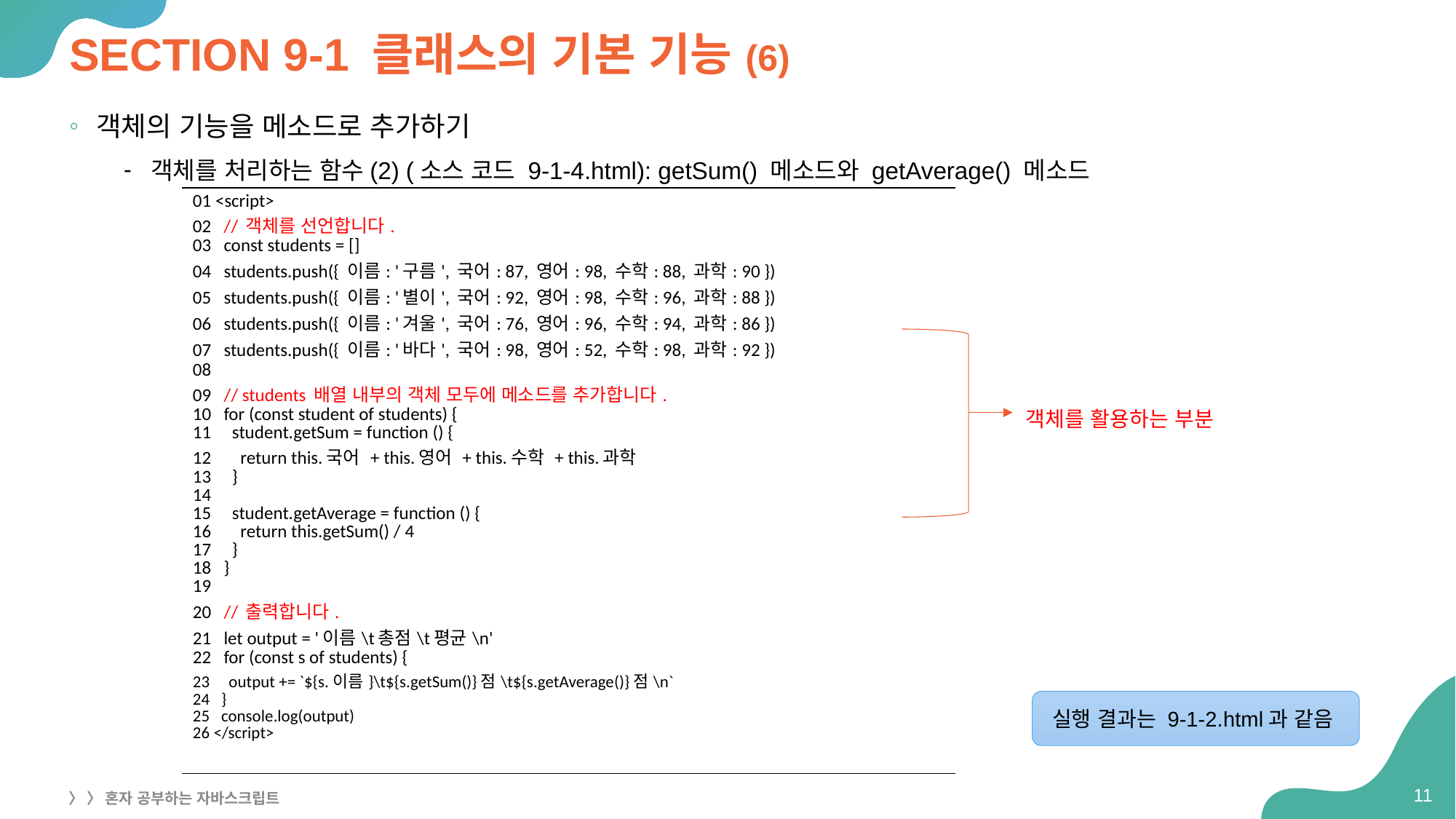

# SECTION 9-1 클래스의 기본 기능(6)
객체의 기능을 메소드로 추가하기
객체를 처리하는 함수(2) (소스 코드 9-1-4.html): getSum() 메소드와 getAverage() 메소드

| 01 <script> 02 // 객체를 선언합니다. 03 const students = [] 04 students.push({ 이름: '구름', 국어: 87, 영어: 98, 수학: 88, 과학: 90 }) 05 students.push({ 이름: '별이', 국어: 92, 영어: 98, 수학: 96, 과학: 88 }) 06 students.push({ 이름: '겨울', 국어: 76, 영어: 96, 수학: 94, 과학: 86 }) 07 students.push({ 이름: '바다', 국어: 98, 영어: 52, 수학: 98, 과학: 92 }) 08 09 // students 배열 내부의 객체 모두에 메소드를 추가합니다. 10 for (const student of students) { 11 student.getSum = function () { 12 return this.국어 + this.영어 + this.수학 + this.과학 13 } 14 15 student.getAverage = function () { 16 return this.getSum() / 4 17 } 18 } 19 20 // 출력합니다. 21 let output = '이름\t총점\t평균\n' 22 for (const s of students) { 23 output += `${s.이름}\t${s.getSum()}점\t${s.getAverage()}점\n` 24 } 25 console.log(output) 26 </script> |
| --- |

객체를 활용하는 부분
실행 결과는 9-1-2.html과 같음
11
〉 〉 혼자 공부하는 자바스크립트